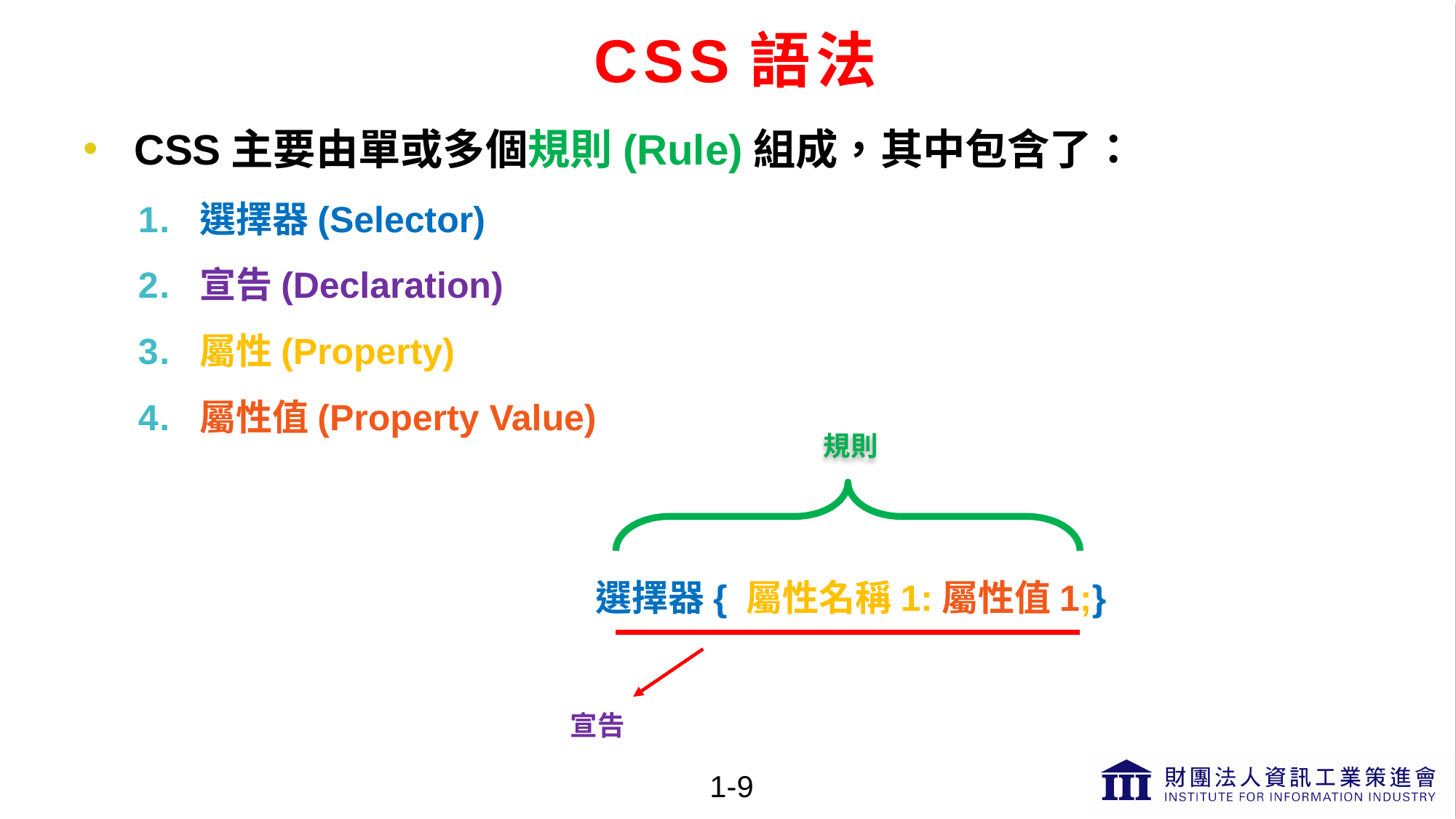

# CSS語法
CSS主要由單或多個規則(Rule)組成，其中包含了：
選擇器(Selector)
宣告(Declaration)
屬性(Property)
屬性值(Property Value)

規則
選擇器{ 屬性名稱1:屬性值1;}
宣告